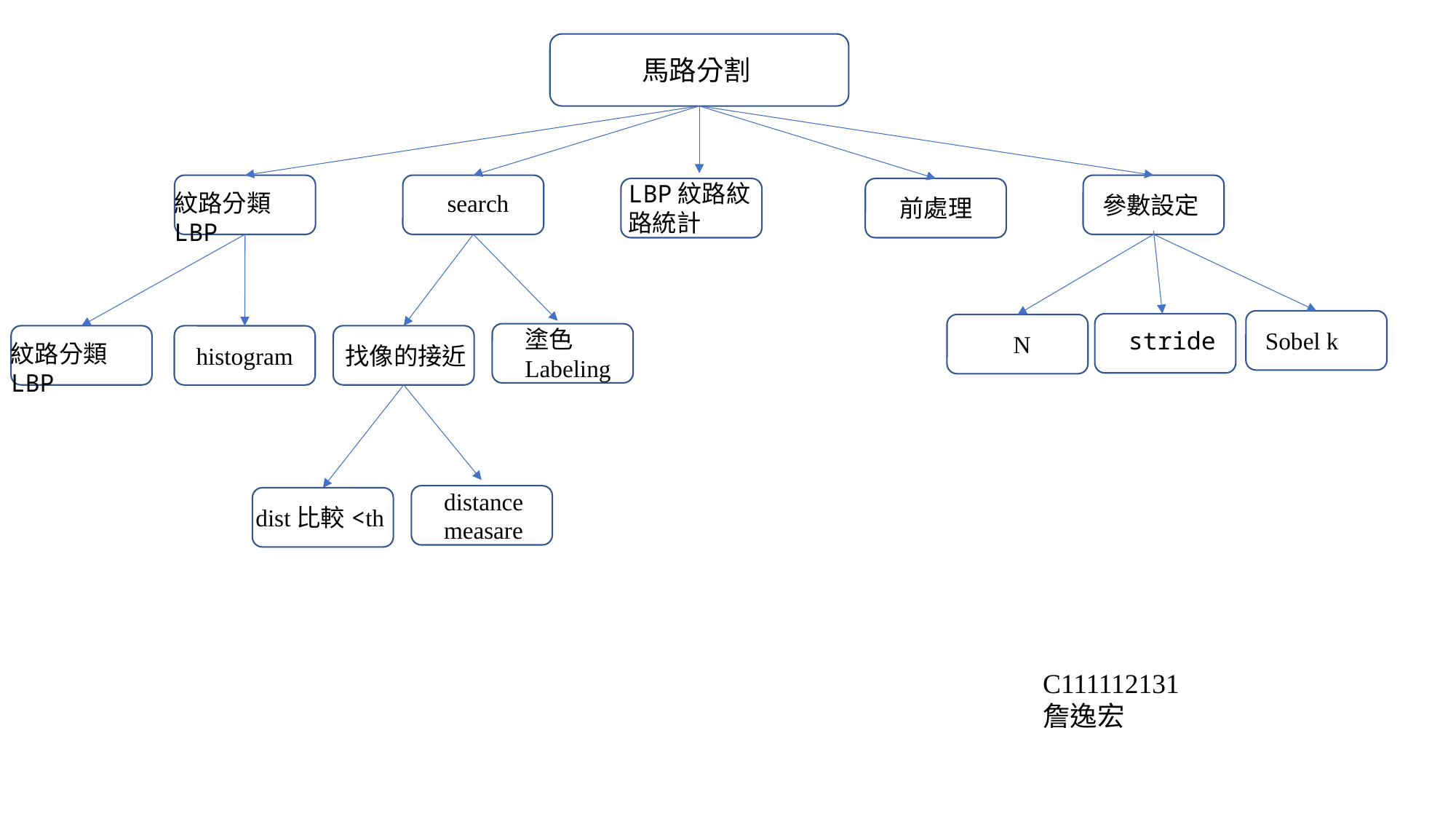

馬路分割
LBP紋路紋路統計

紋路分類LBP

search

參數設定

前處理

Sobel k

stride

N
塗色
Labeling

紋路分類LBP

找像的接近

histogram
distance
measare

dist比較<th
C111112131
詹逸宏